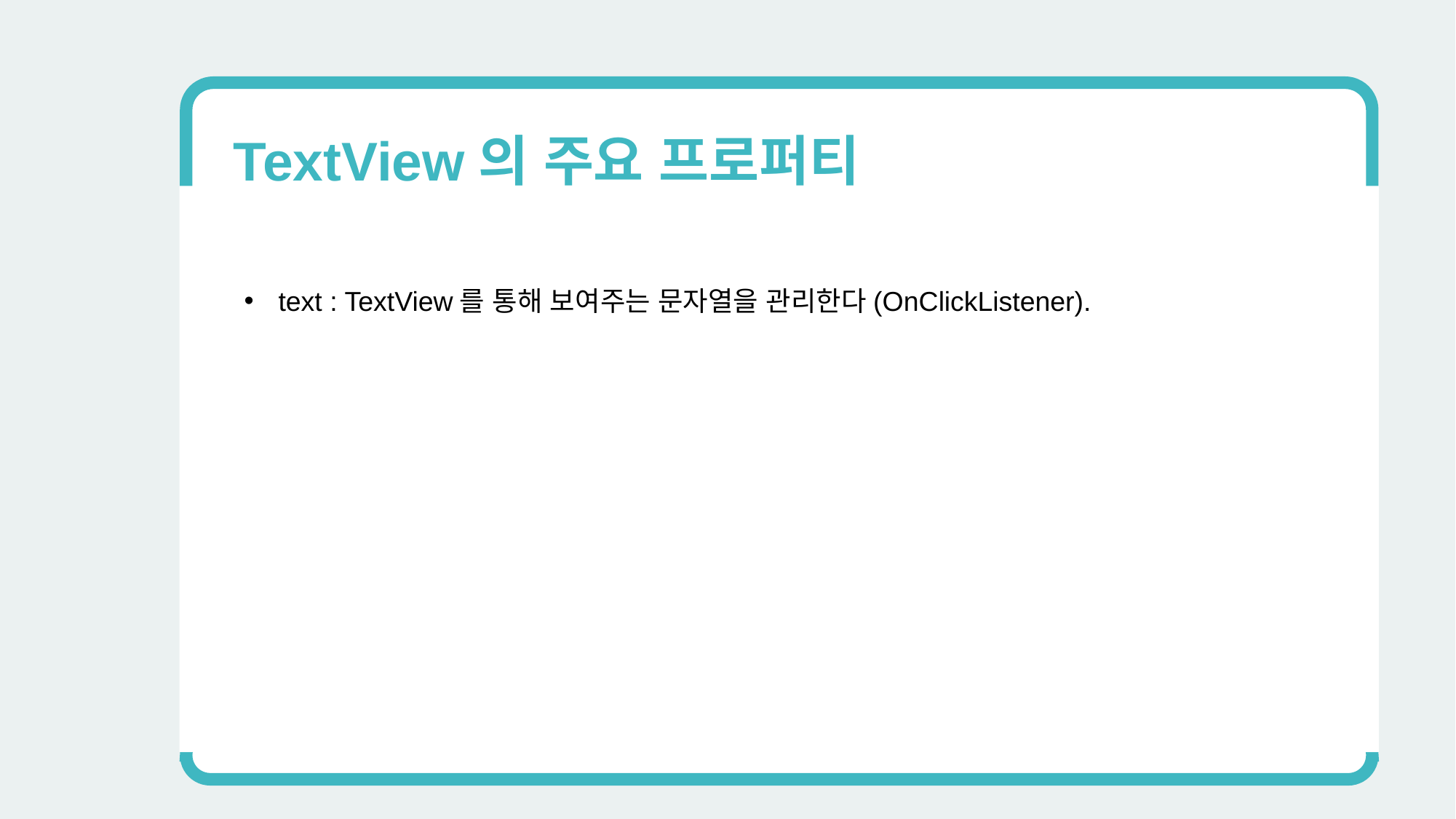

TextView의 주요 프로퍼티

text : TextView를 통해 보여주는 문자열을 관리한다(OnClickListener).